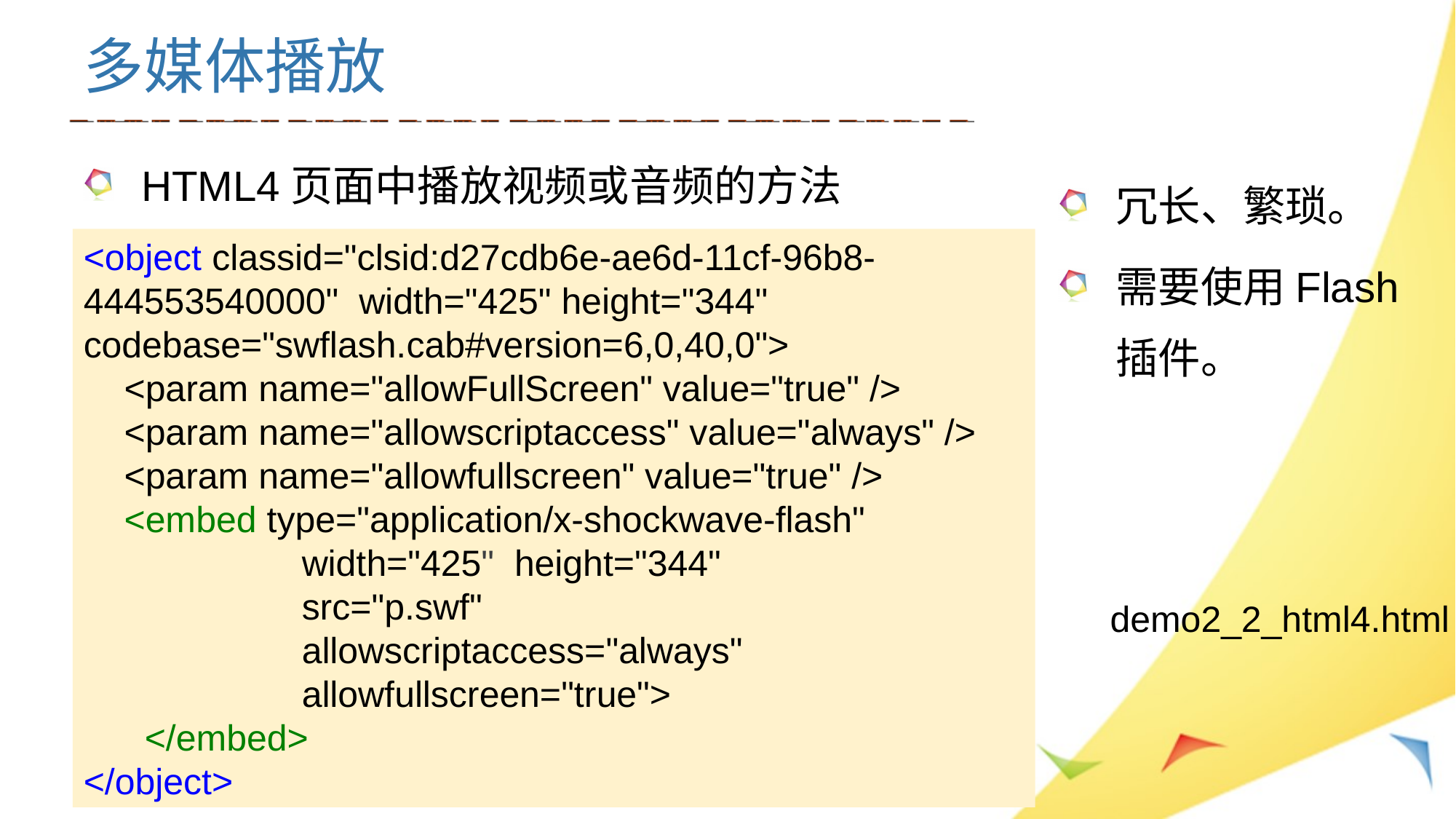

多媒体播放
HTML4页面中播放视频或音频的方法
冗长、繁琐。
需要使用Flash插件。
<object classid="clsid:d27cdb6e-ae6d-11cf-96b8-444553540000"  width="425" height="344" codebase="swflash.cab#version=6,0,40,0">
    <param name="allowFullScreen" value="true" />
    <param name="allowscriptaccess" value="always" />
    <param name="allowfullscreen" value="true" />
    <embed type="application/x-shockwave-flash"
		width="425"  height="344"
		src="p.swf"
		allowscriptaccess="always"
		allowfullscreen="true">
      </embed>
</object>
demo2_2_html4.html